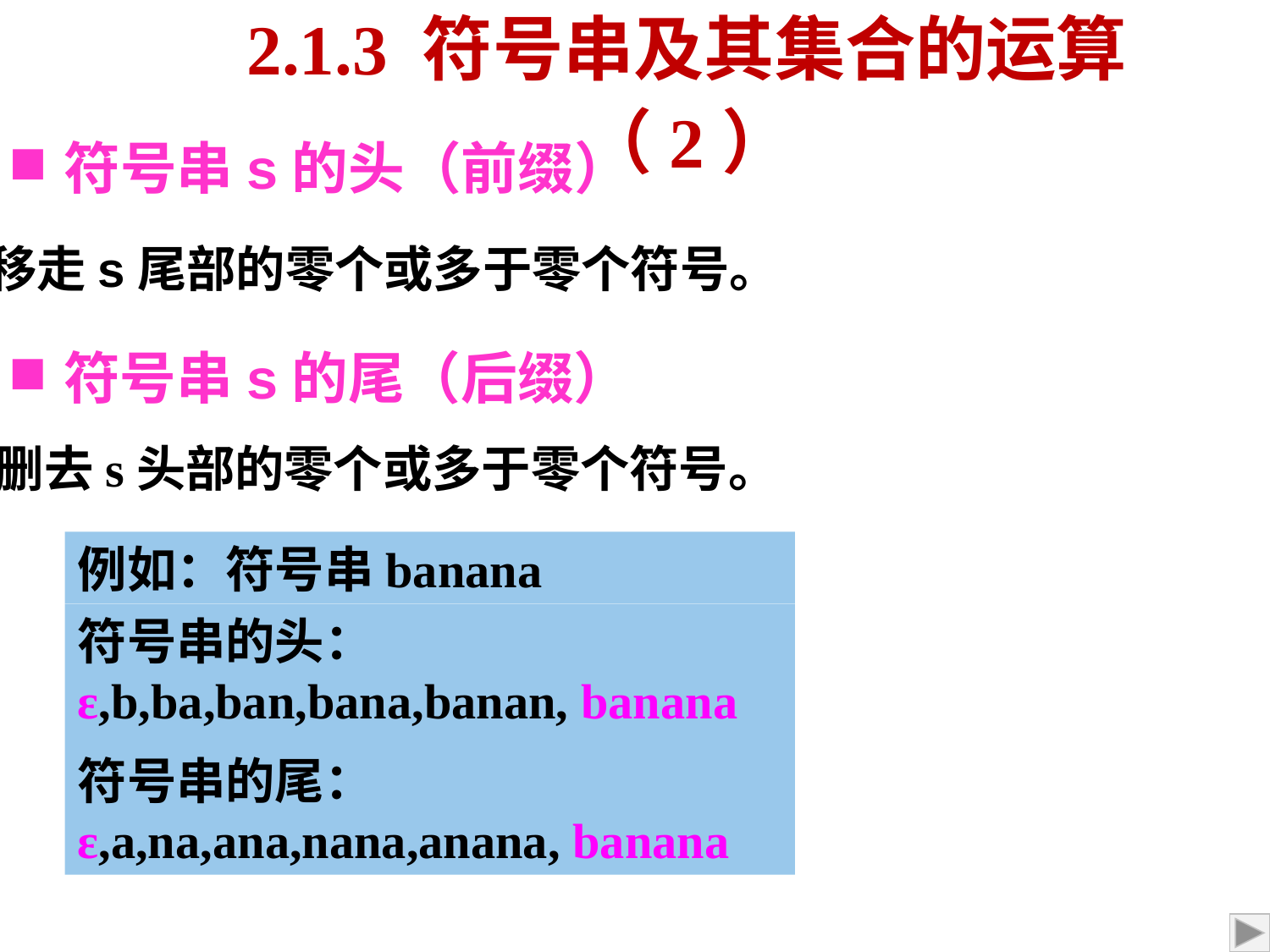

2.1.3 符号串及其集合的运算（2）
符号串s的头（前缀）
移走s尾部的零个或多于零个符号。
符号串s的尾（后缀）
删去s头部的零个或多于零个符号。
例如：符号串banana
符号串的头：
ε,b,ba,ban,bana,banan, banana
符号串的尾：
ε,a,na,ana,nana,anana, banana